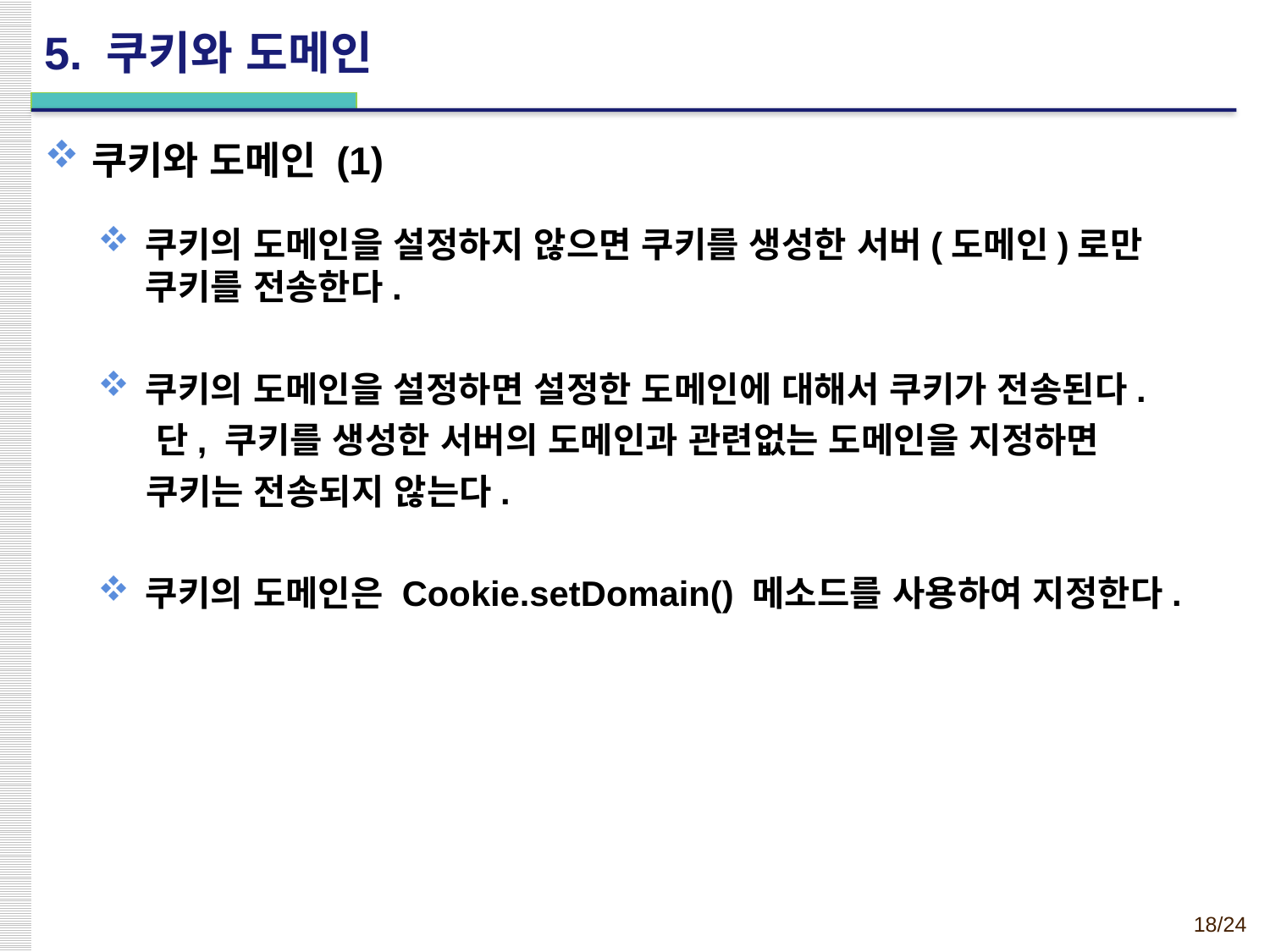

# 5. 쿠키와 도메인
쿠키와 도메인 (1)
쿠키의 도메인을 설정하지 않으면 쿠키를 생성한 서버(도메인)로만 쿠키를 전송한다.

쿠키의 도메인을 설정하면 설정한 도메인에 대해서 쿠키가 전송된다.
     단, 쿠키를 생성한 서버의 도메인과 관련없는 도메인을 지정하면
    쿠키는 전송되지 않는다.

쿠키의 도메인은 Cookie.setDomain() 메소드를 사용하여 지정한다.